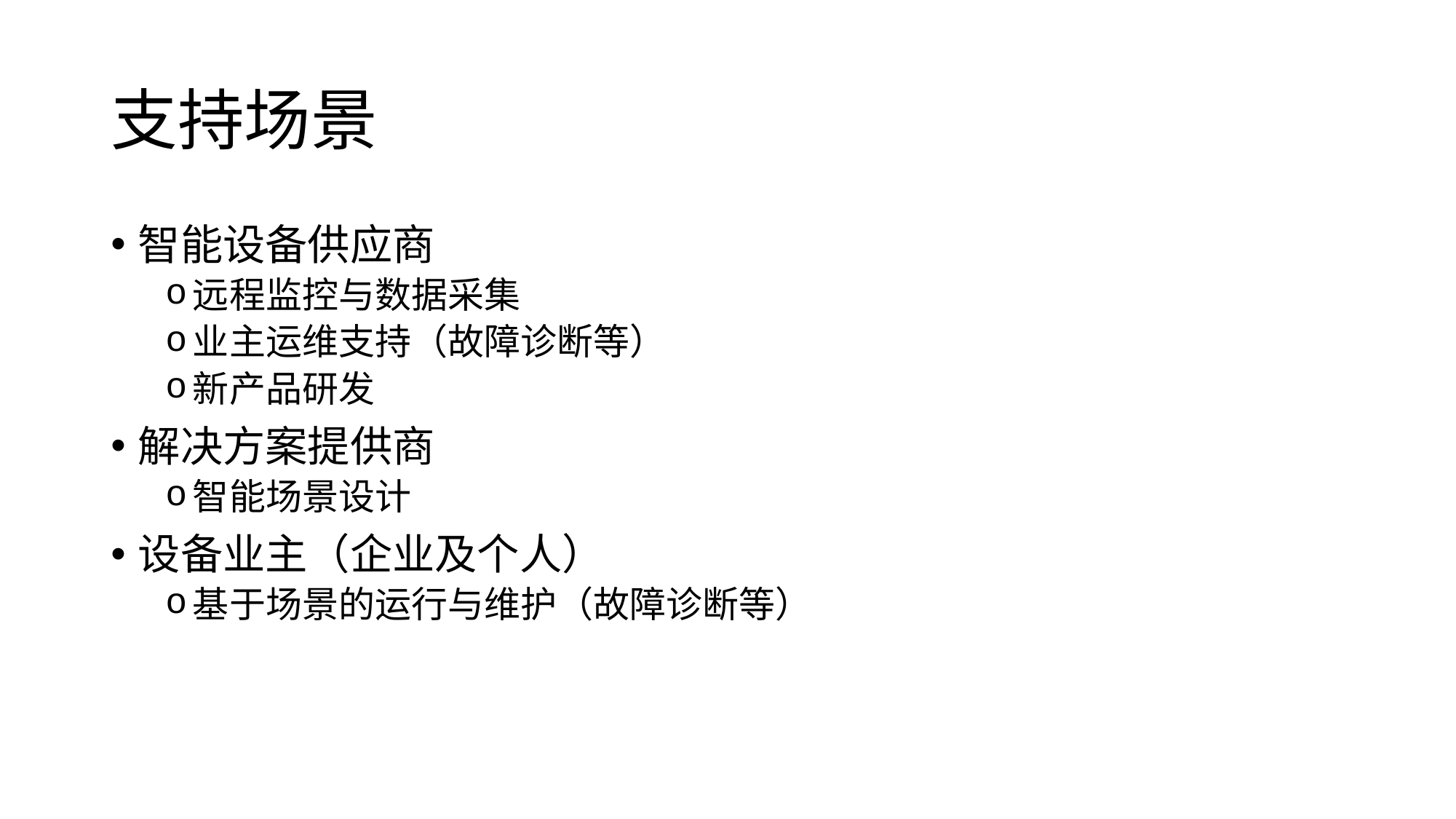

# 支持场景
智能设备供应商
远程监控与数据采集
业主运维支持（故障诊断等）
新产品研发
解决方案提供商
智能场景设计
设备业主（企业及个人）
基于场景的运行与维护（故障诊断等）